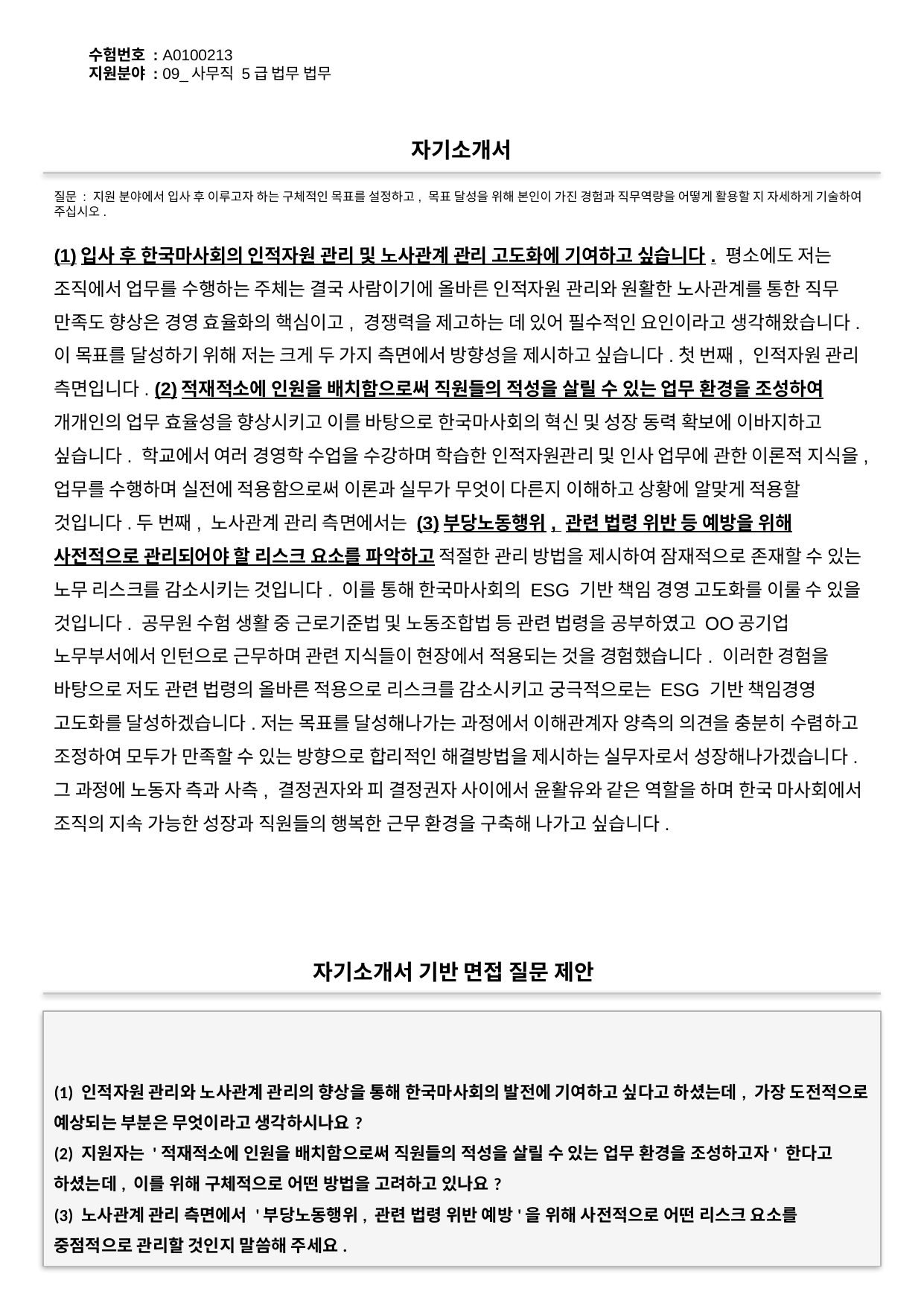

수험번호 : A0100213
지원분야 : 09_사무직 5급 법무 법무
#

자기소개서

질문 : 지원 분야에서 입사 후 이루고자 하는 구체적인 목표를 설정하고, 목표 달성을 위해 본인이 가진 경험과 직무역량을 어떻게 활용할 지 자세하게 기술하여 주십시오.

(1)입사 후 한국마사회의 인적자원 관리 및 노사관계 관리 고도화에 기여하고 싶습니다. 평소에도 저는 조직에서 업무를 수행하는 주체는 결국 사람이기에 올바른 인적자원 관리와 원활한 노사관계를 통한 직무 만족도 향상은 경영 효율화의 핵심이고, 경쟁력을 제고하는 데 있어 필수적인 요인이라고 생각해왔습니다. 이 목표를 달성하기 위해 저는 크게 두 가지 측면에서 방향성을 제시하고 싶습니다.첫 번째, 인적자원 관리 측면입니다. (2)적재적소에 인원을 배치함으로써 직원들의 적성을 살릴 수 있는 업무 환경을 조성하여 개개인의 업무 효율성을 향상시키고 이를 바탕으로 한국마사회의 혁신 및 성장 동력 확보에 이바지하고 싶습니다. 학교에서 여러 경영학 수업을 수강하며 학습한 인적자원관리 및 인사 업무에 관한 이론적 지식을, 업무를 수행하며 실전에 적용함으로써 이론과 실무가 무엇이 다른지 이해하고 상황에 알맞게 적용할 것입니다.두 번째, 노사관계 관리 측면에서는 (3)부당노동행위, 관련 법령 위반 등 예방을 위해 사전적으로 관리되어야 할 리스크 요소를 파악하고 적절한 관리 방법을 제시하여 잠재적으로 존재할 수 있는 노무 리스크를 감소시키는 것입니다. 이를 통해 한국마사회의 ESG 기반 책임 경영 고도화를 이룰 수 있을 것입니다. 공무원 수험 생활 중 근로기준법 및 노동조합법 등 관련 법령을 공부하였고 OO공기업 노무부서에서 인턴으로 근무하며 관련 지식들이 현장에서 적용되는 것을 경험했습니다. 이러한 경험을 바탕으로 저도 관련 법령의 올바른 적용으로 리스크를 감소시키고 궁극적으로는 ESG 기반 책임경영 고도화를 달성하겠습니다.저는 목표를 달성해나가는 과정에서 이해관계자 양측의 의견을 충분히 수렴하고 조정하여 모두가 만족할 수 있는 방향으로 합리적인 해결방법을 제시하는 실무자로서 성장해나가겠습니다. 그 과정에 노동자 측과 사측, 결정권자와 피 결정권자 사이에서 윤활유와 같은 역할을 하며 한국 마사회에서 조직의 지속 가능한 성장과 직원들의 행복한 근무 환경을 구축해 나가고 싶습니다.

자기소개서 기반 면접 질문 제안

(1) 인적자원 관리와 노사관계 관리의 향상을 통해 한국마사회의 발전에 기여하고 싶다고 하셨는데, 가장 도전적으로 예상되는 부분은 무엇이라고 생각하시나요?
(2) 지원자는 '적재적소에 인원을 배치함으로써 직원들의 적성을 살릴 수 있는 업무 환경을 조성하고자' 한다고 하셨는데, 이를 위해 구체적으로 어떤 방법을 고려하고 있나요?
(3) 노사관계 관리 측면에서 '부당노동행위, 관련 법령 위반 예방'을 위해 사전적으로 어떤 리스크 요소를 중점적으로 관리할 것인지 말씀해 주세요.